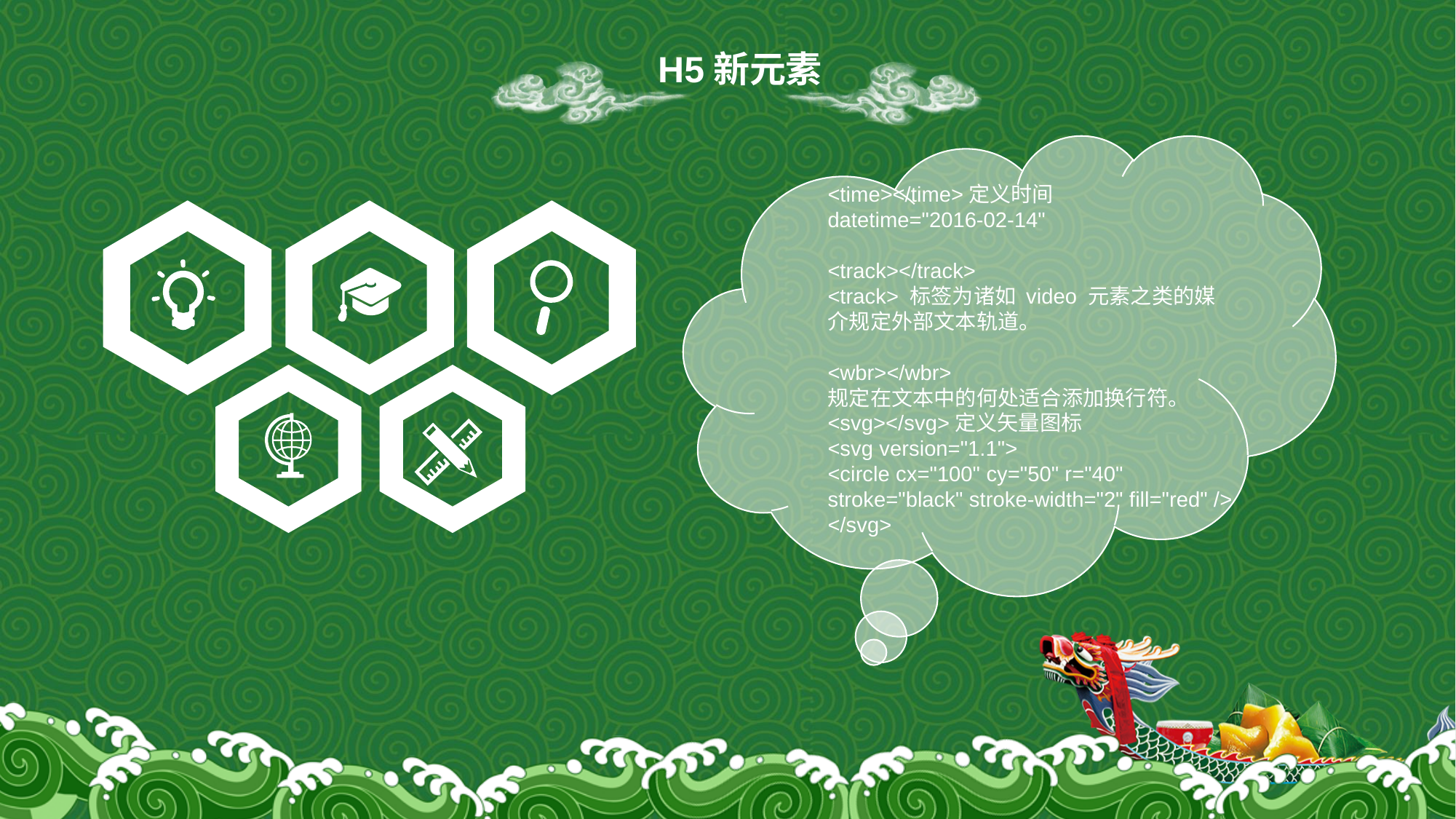

<time></time>定义时间
datetime="2016-02-14"

<track></track>
<track> 标签为诸如 video 元素之类的媒介规定外部文本轨道。

<wbr></wbr>
规定在文本中的何处适合添加换行符。
<svg></svg>定义矢量图标
<svg version="1.1">
<circle cx="100" cy="50" r="40" stroke="black" stroke-width="2" fill="red" />
</svg>